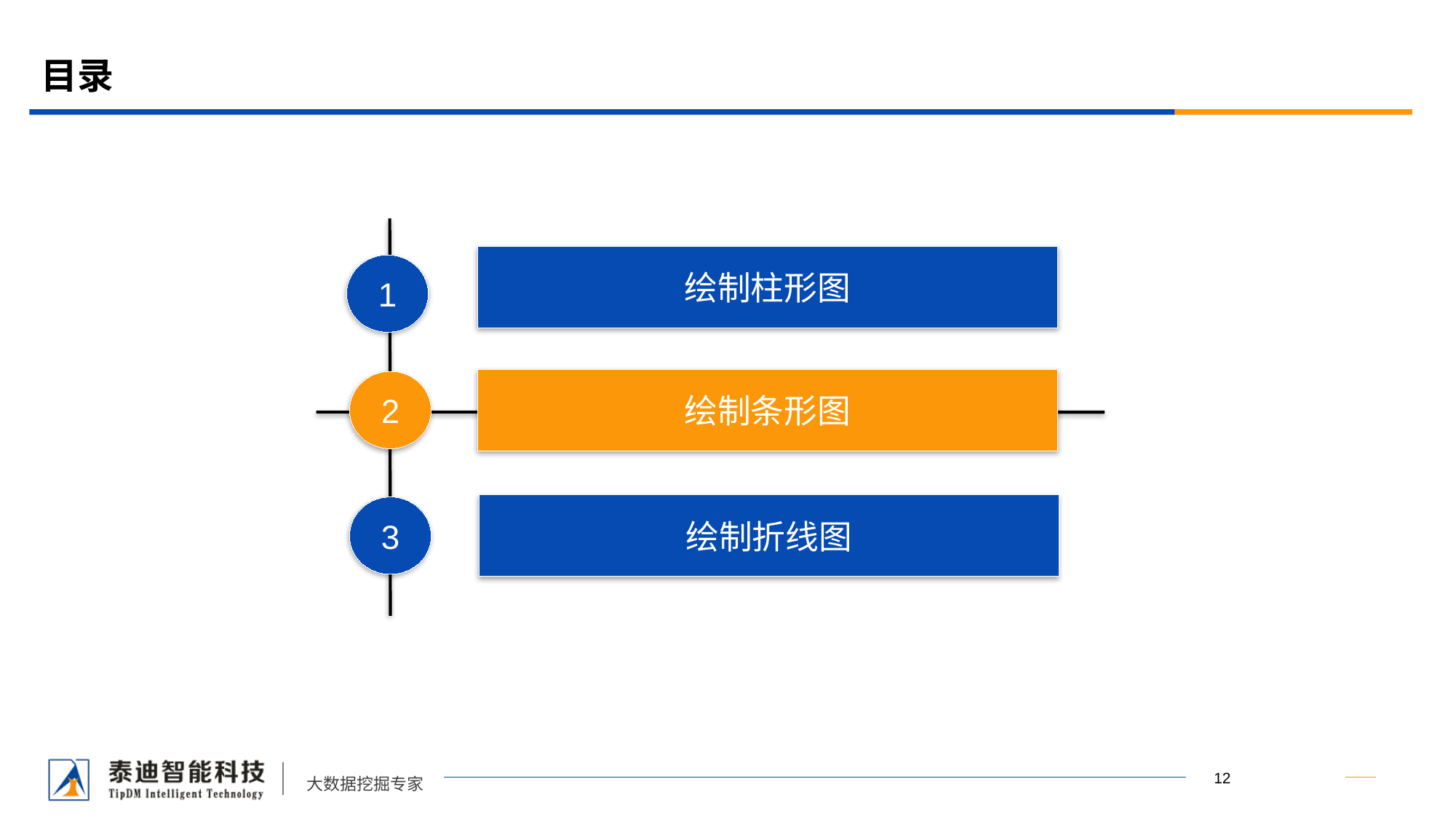

# 目录
绘制柱形图
1
绘制条形图
2

绘制折线图
3